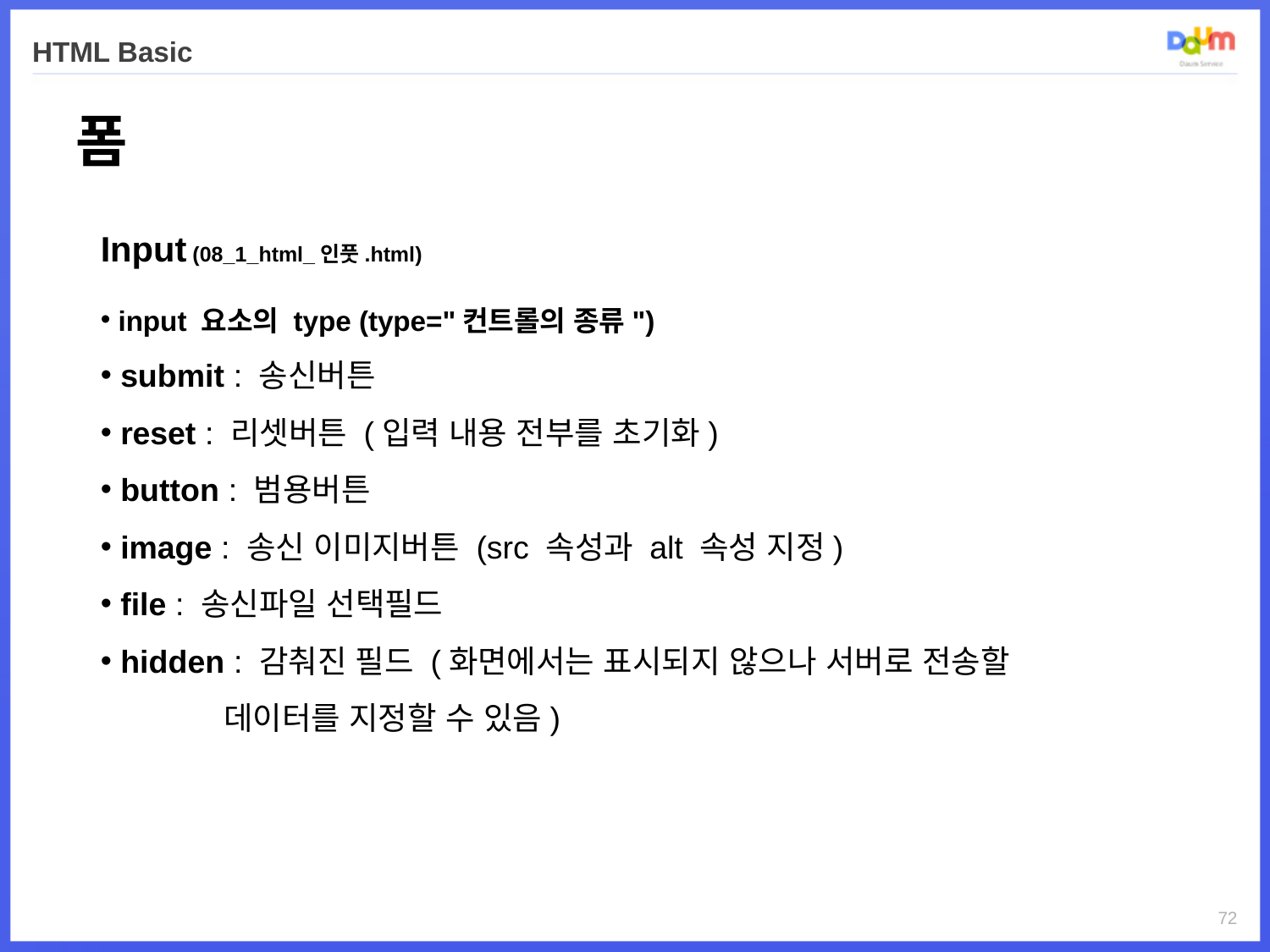

# HTML Basic
폼
Input (08_1_html_인풋.html)
 input 요소의 type (type="컨트롤의 종류")
 submit : 송신버튼
 reset : 리셋버튼 (입력 내용 전부를 초기화)
 button : 범용버튼
 image : 송신 이미지버튼 (src 속성과 alt 속성 지정)
 file : 송신파일 선택필드
 hidden : 감춰진 필드 (화면에서는 표시되지 않으나 서버로 전송할
             데이터를 지정할 수 있음)
72